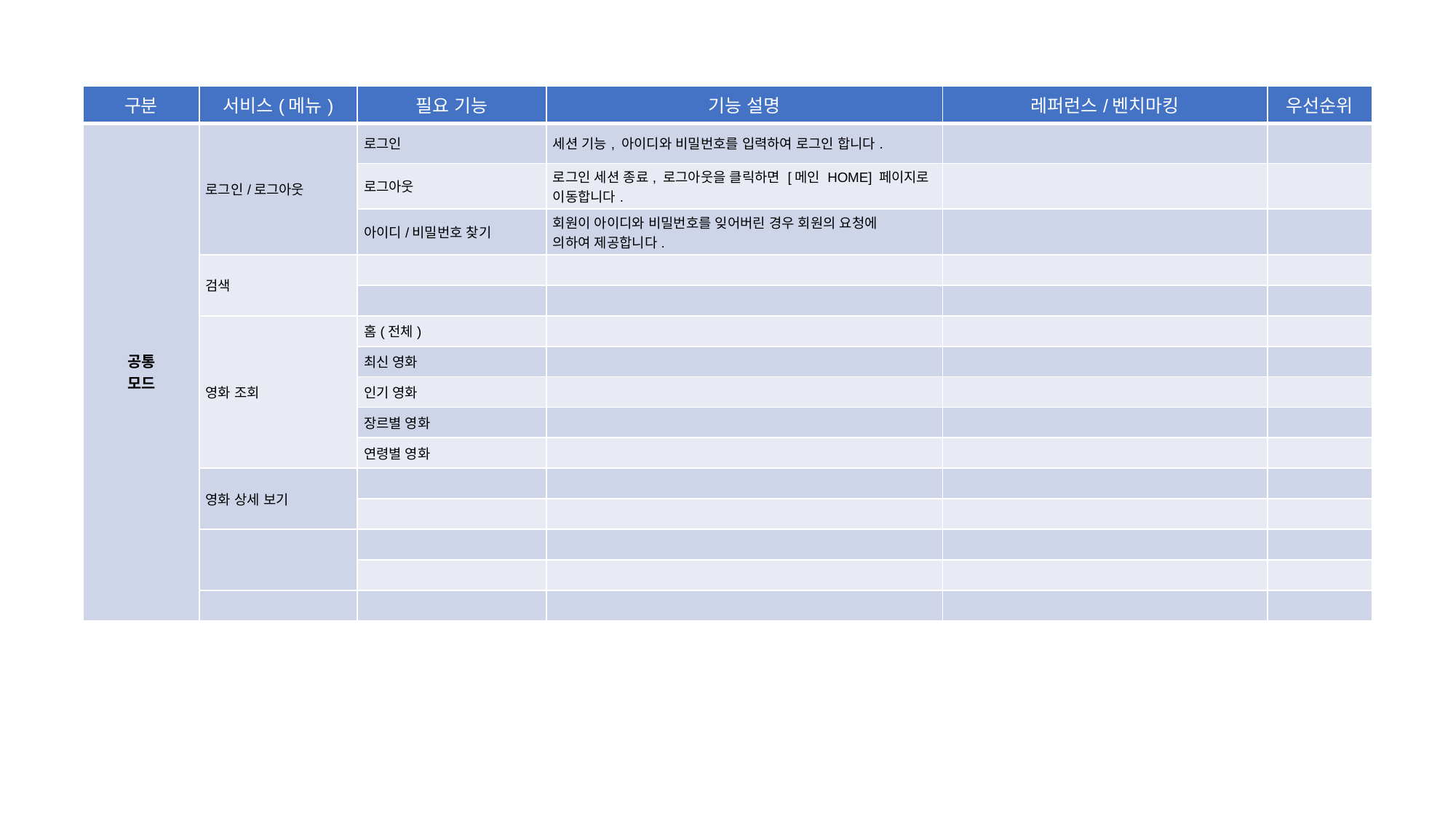

| 구분 | 서비스(메뉴) | 필요 기능 | 기능 설명 | 레퍼런스/벤치마킹 | 우선순위 |
| --- | --- | --- | --- | --- | --- |
| 공통 모드 | 로그인/로그아웃 | 로그인 | 세션 기능, 아이디와 비밀번호를 입력하여 로그인 합니다. |  |  |
|  |  | 로그아웃 | 로그인 세션 종료, 로그아웃을 클릭하면 [메인 HOME] 페이지로 이동합니다. |  |  |
|  |  | 아이디/비밀번호 찾기 | 회원이 아이디와 비밀번호를 잊어버린 경우 회원의 요청에 의하여 제공합니다. |  |  |
|  | 검색 |  |  |  |  |
|  |  |  |  |  |  |
|  | 영화 조회 | 홈(전체) |  |  |  |
|  |  | 최신 영화 |  |  |  |
|  |  | 인기 영화 |  |  |  |
|  |  | 장르별 영화 |  |  |  |
|  |  | 연령별 영화 |  |  |  |
|  | 영화 상세 보기 |  |  |  |  |
|  |  |  |  |  |  |
|  |  |  |  |  |  |
|  |  |  |  |  |  |
|  |  |  |  |  |  |